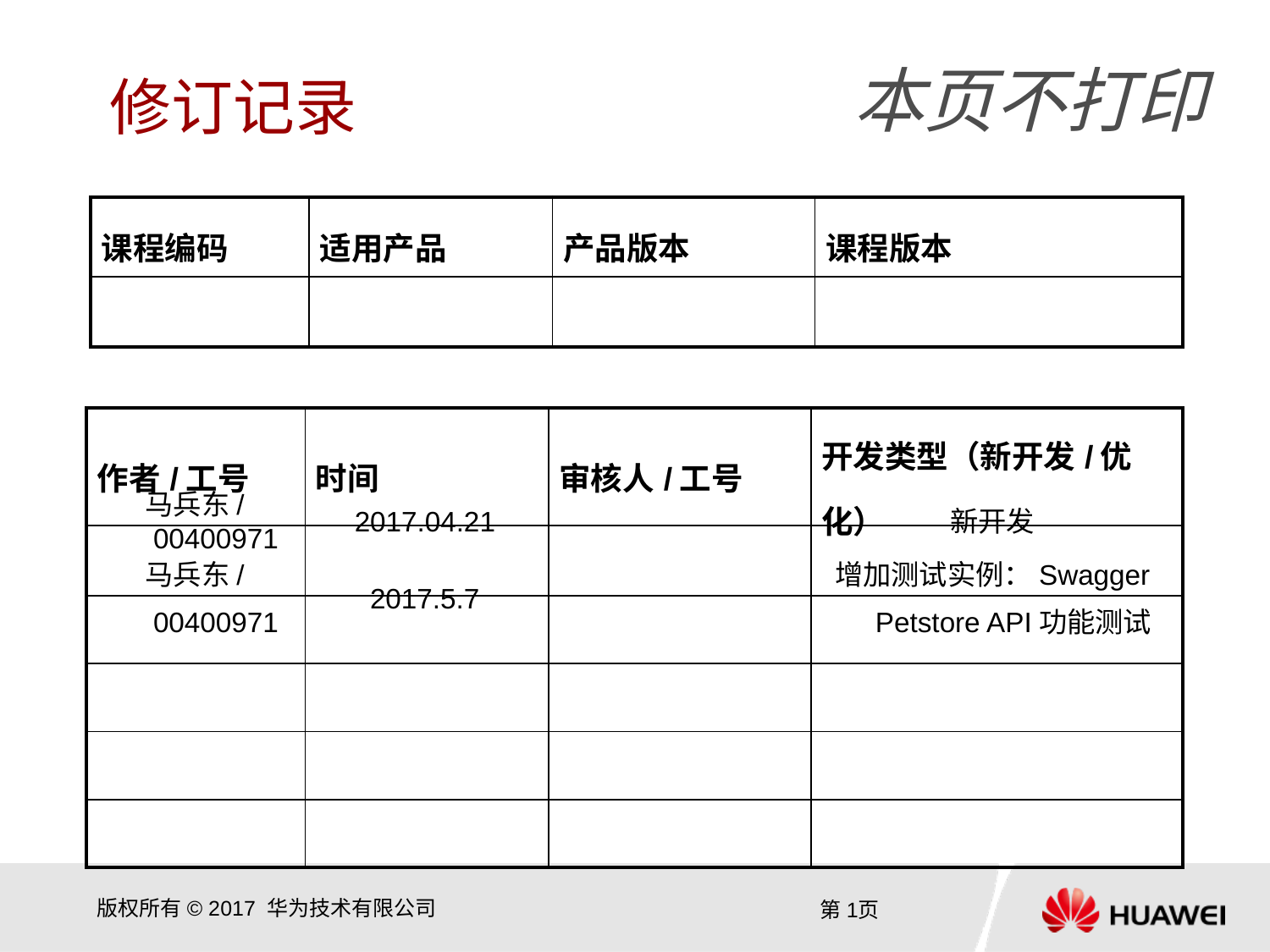

马兵东/00400971
2017.04.21

新开发
马兵东/00400971
2017.5.7

增加测试实例：Swagger Petstore API功能测试